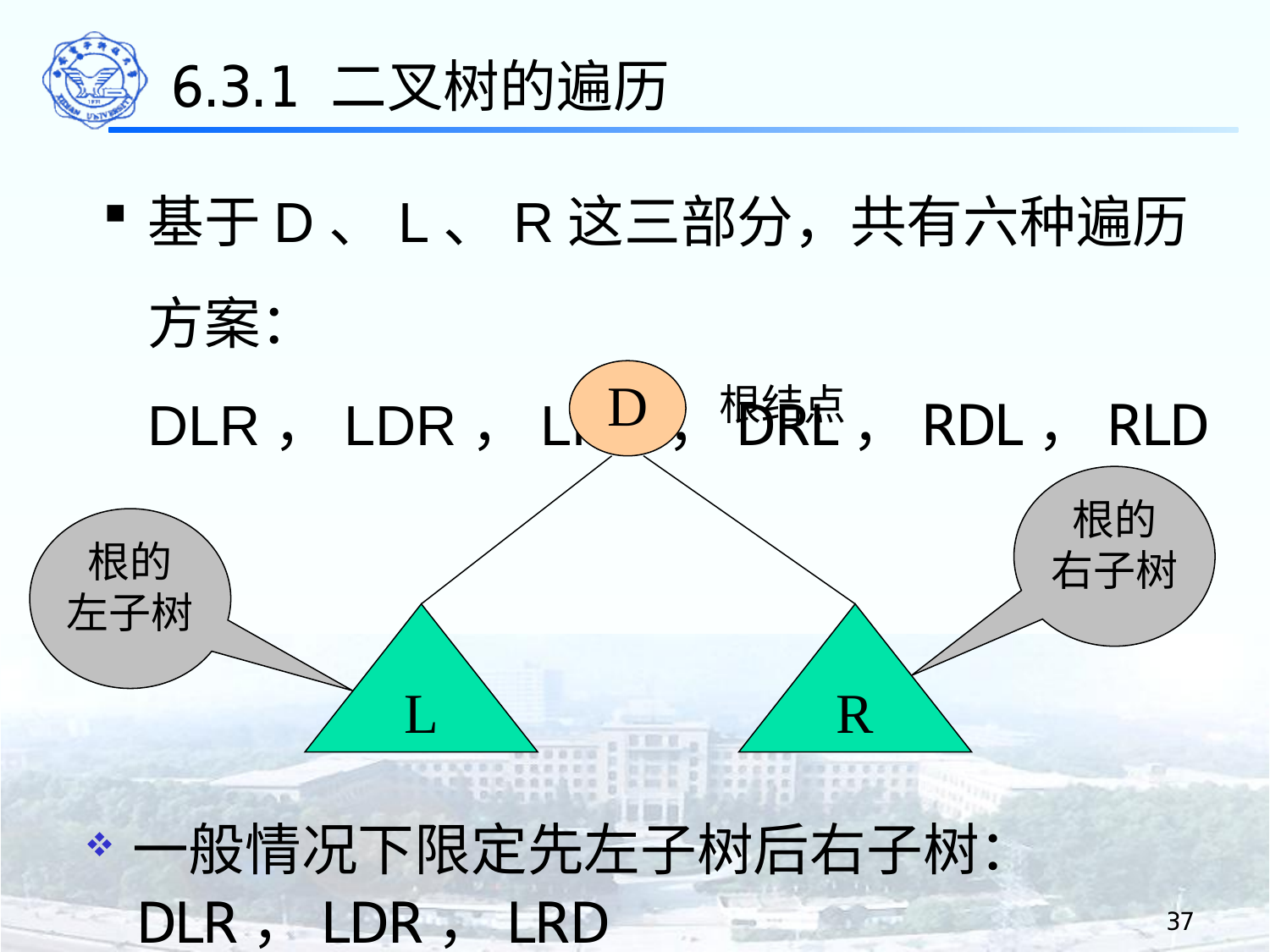

6.3.1 二叉树的遍历
基于D、L、R这三部分，共有六种遍历方案：DLR，LDR，LRD，DRL，RDL，RLD
D
根结点

根的
右子树
根的
左子树
L
R
一般情况下限定先左子树后右子树：
   DLR，LDR，LRD
37